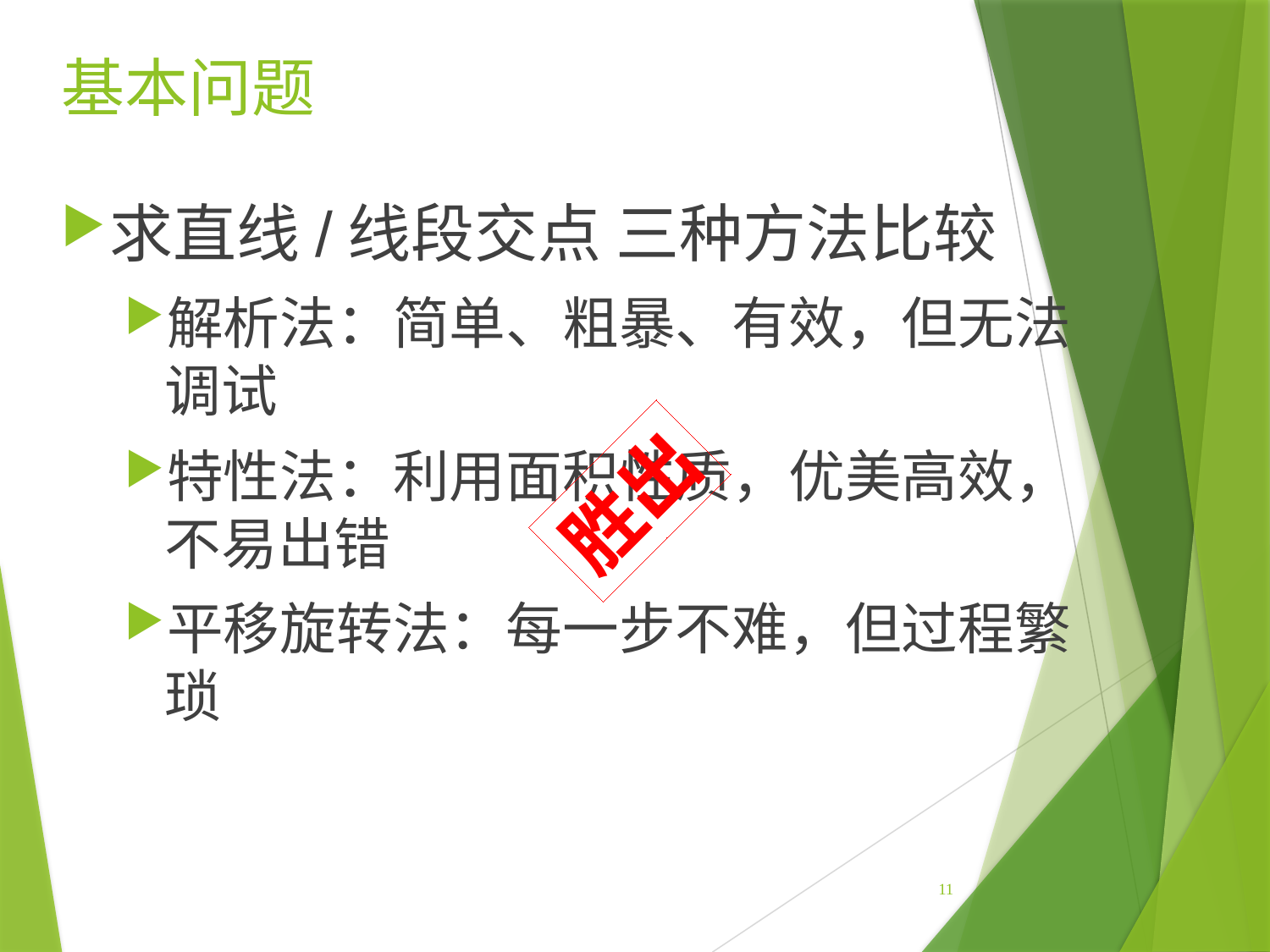

# 基本问题
求直线/线段交点 三种方法比较
解析法：简单、粗暴、有效，但无法调试
特性法：利用面积性质，优美高效，不易出错
平移旋转法：每一步不难，但过程繁琐
胜出
11